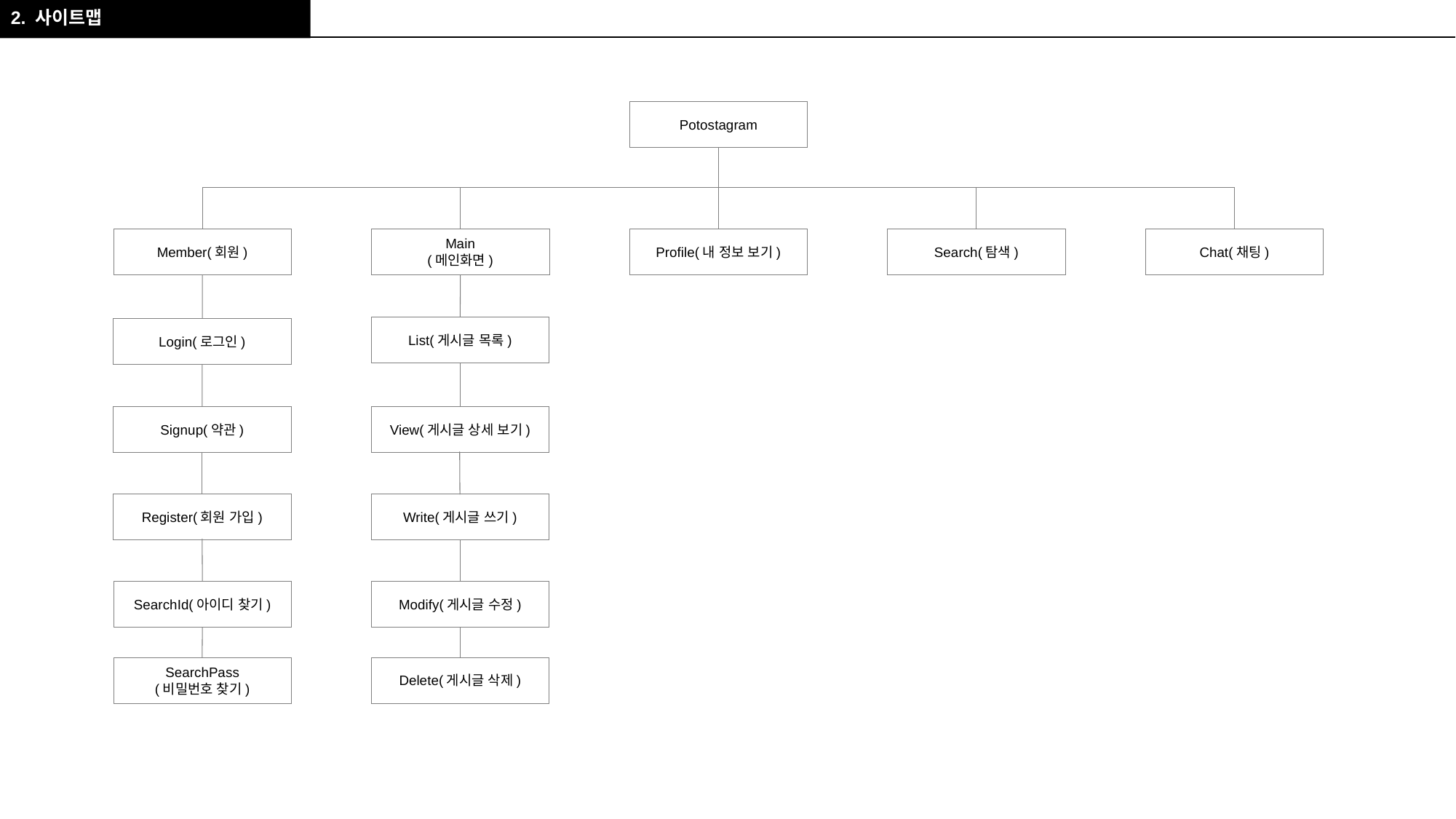

2. 사이트맵
Potostagram
Chat(채팅)
Member(회원)
Main
(메인화면)
Profile(내 정보 보기)
Search(탐색)
List(게시글 목록)
Login(로그인)
View(게시글 상세 보기)
Signup(약관)
Register(회원 가입)
Write(게시글 쓰기)
SearchId(아이디 찾기)
Modify(게시글 수정)
SearchPass
(비밀번호 찾기)
Delete(게시글 삭제)